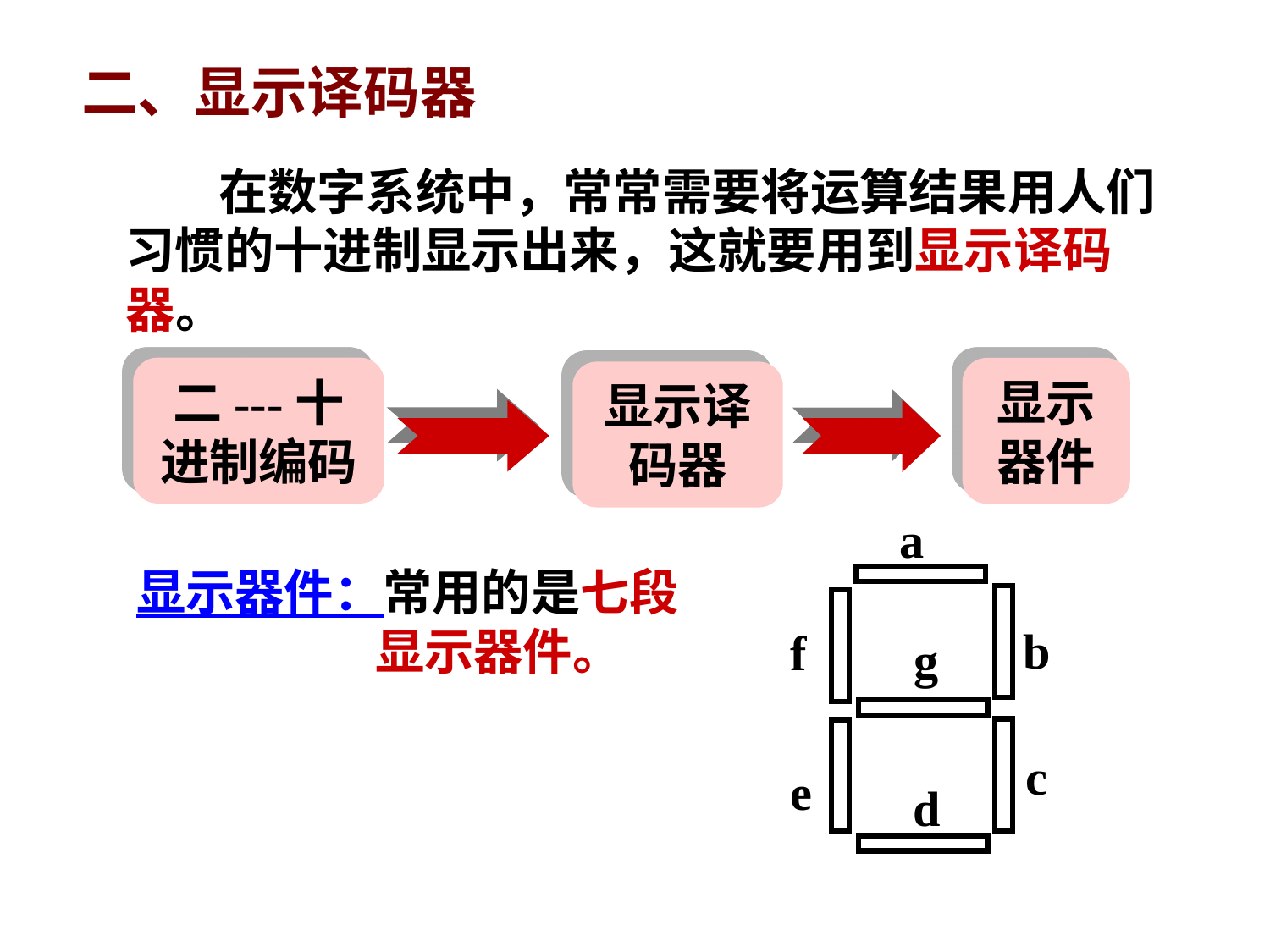

二、显示译码器
在数字系统中，常常需要将运算结果用人们习惯的十进制显示出来，这就要用到显示译码器。
二---十
进制编码
显示器件
显示译码器

a

b
f
g

c
e
d

显示器件：常用的是七段显示器件。